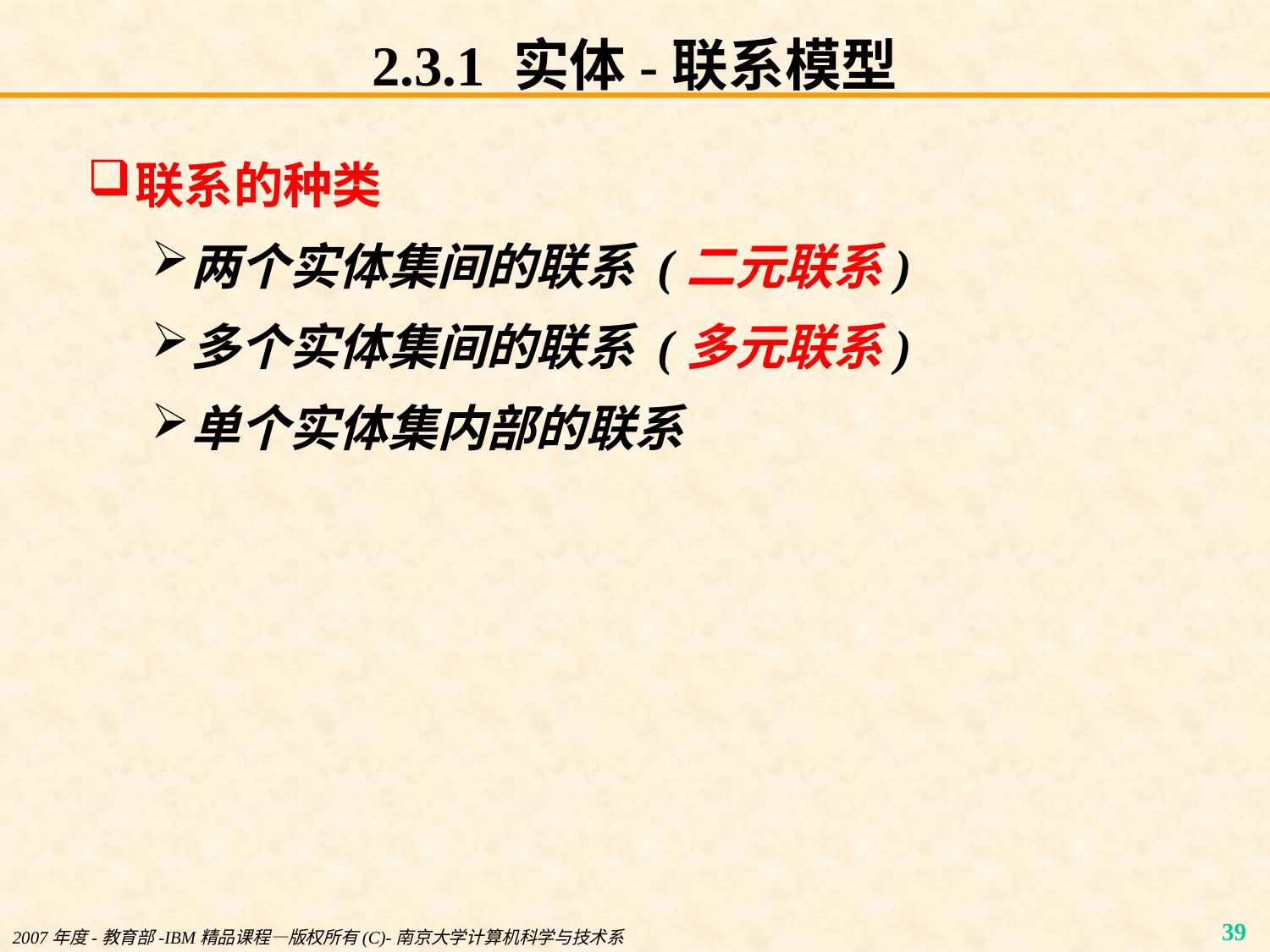

# 2.3.1 实体-联系模型
联系的种类
两个实体集间的联系 (二元联系)
多个实体集间的联系 (多元联系)
单个实体集内部的联系
39
2007年度-教育部-IBM精品课程—版权所有(C)-南京大学计算机科学与技术系